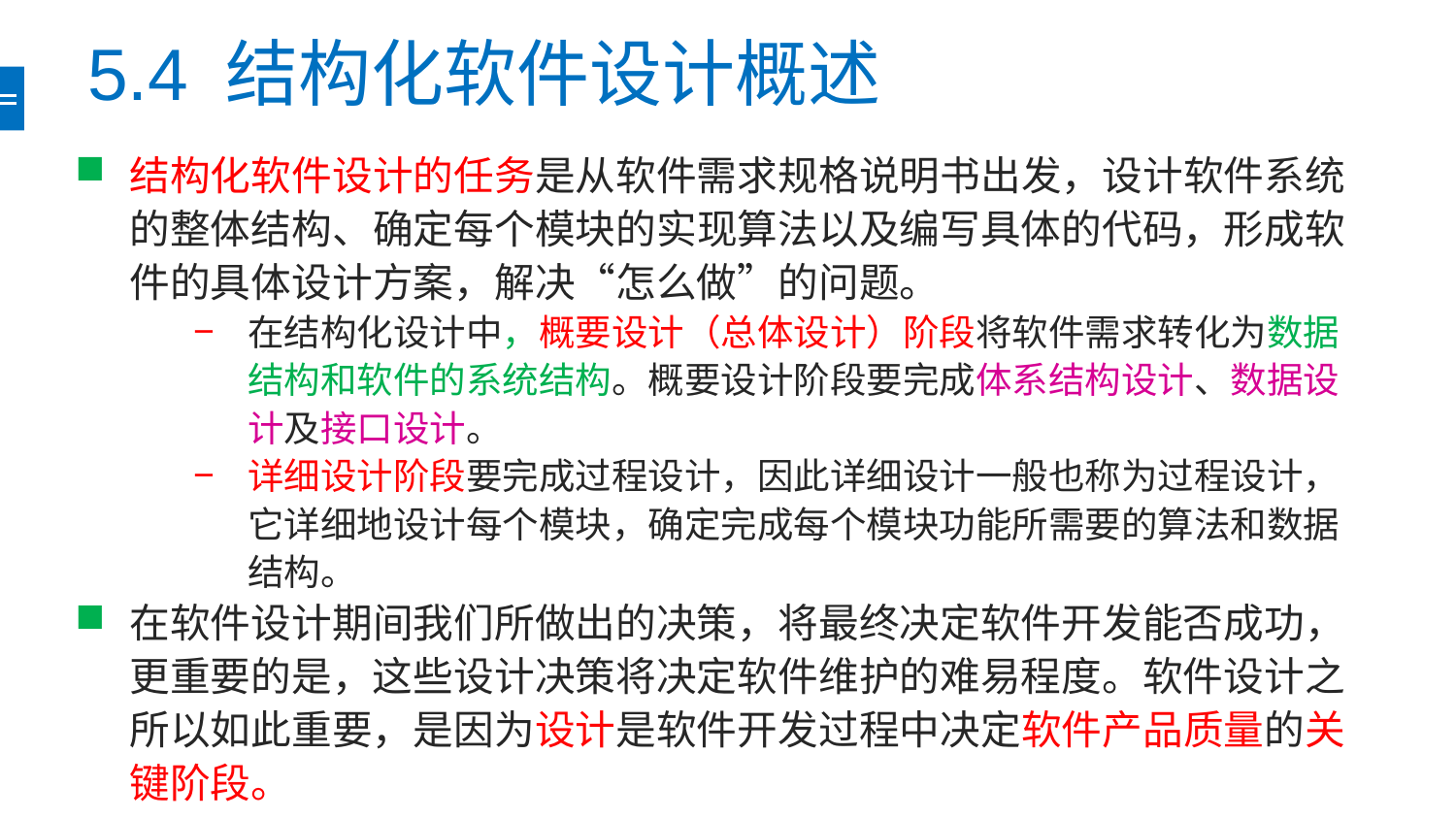

# 5.4 结构化软件设计概述
结构化软件设计的任务是从软件需求规格说明书出发，设计软件系统的整体结构、确定每个模块的实现算法以及编写具体的代码，形成软件的具体设计方案，解决“怎么做”的问题。
在结构化设计中，概要设计（总体设计）阶段将软件需求转化为数据结构和软件的系统结构。概要设计阶段要完成体系结构设计、数据设计及接口设计。
详细设计阶段要完成过程设计，因此详细设计一般也称为过程设计，它详细地设计每个模块，确定完成每个模块功能所需要的算法和数据结构。
在软件设计期间我们所做出的决策，将最终决定软件开发能否成功，更重要的是，这些设计决策将决定软件维护的难易程度。软件设计之所以如此重要，是因为设计是软件开发过程中决定软件产品质量的关键阶段。